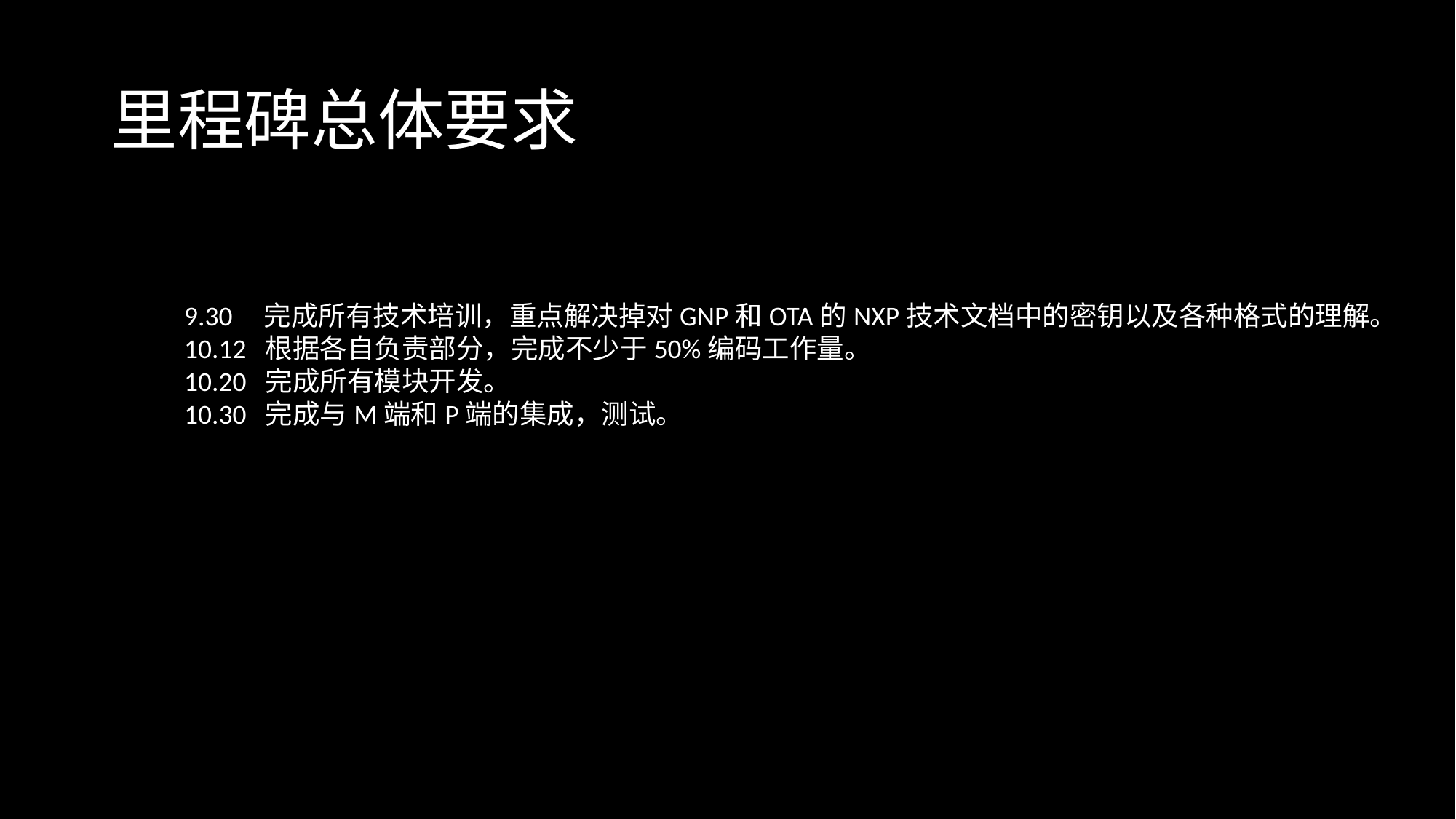

# 里程碑总体要求
9.30    完成所有技术培训，重点解决掉对GNP和OTA的NXP技术文档中的密钥以及各种格式的理解。
10.12  根据各自负责部分，完成不少于50%编码工作量。
10.20  完成所有模块开发。
10.30  完成与M端和P端的集成，测试。